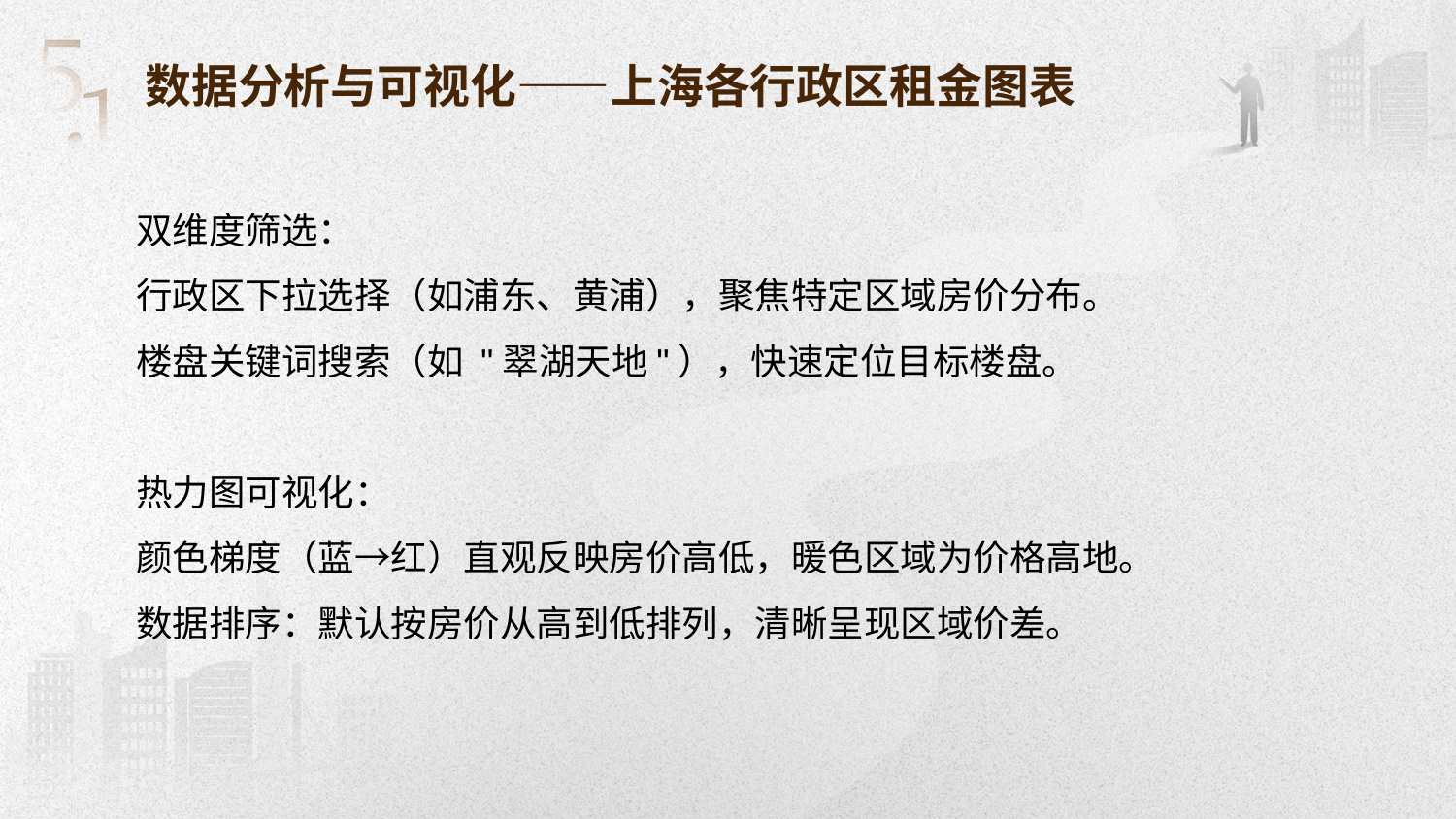

数据分析与可视化——上海各行政区租金图表
双维度筛选：
行政区下拉选择（如浦东、黄浦），聚焦特定区域房价分布。
楼盘关键词搜索（如 "翠湖天地"），快速定位目标楼盘。

热力图可视化：
颜色梯度（蓝→红）直观反映房价高低，暖色区域为价格高地。
数据排序：默认按房价从高到低排列，清晰呈现区域价差。